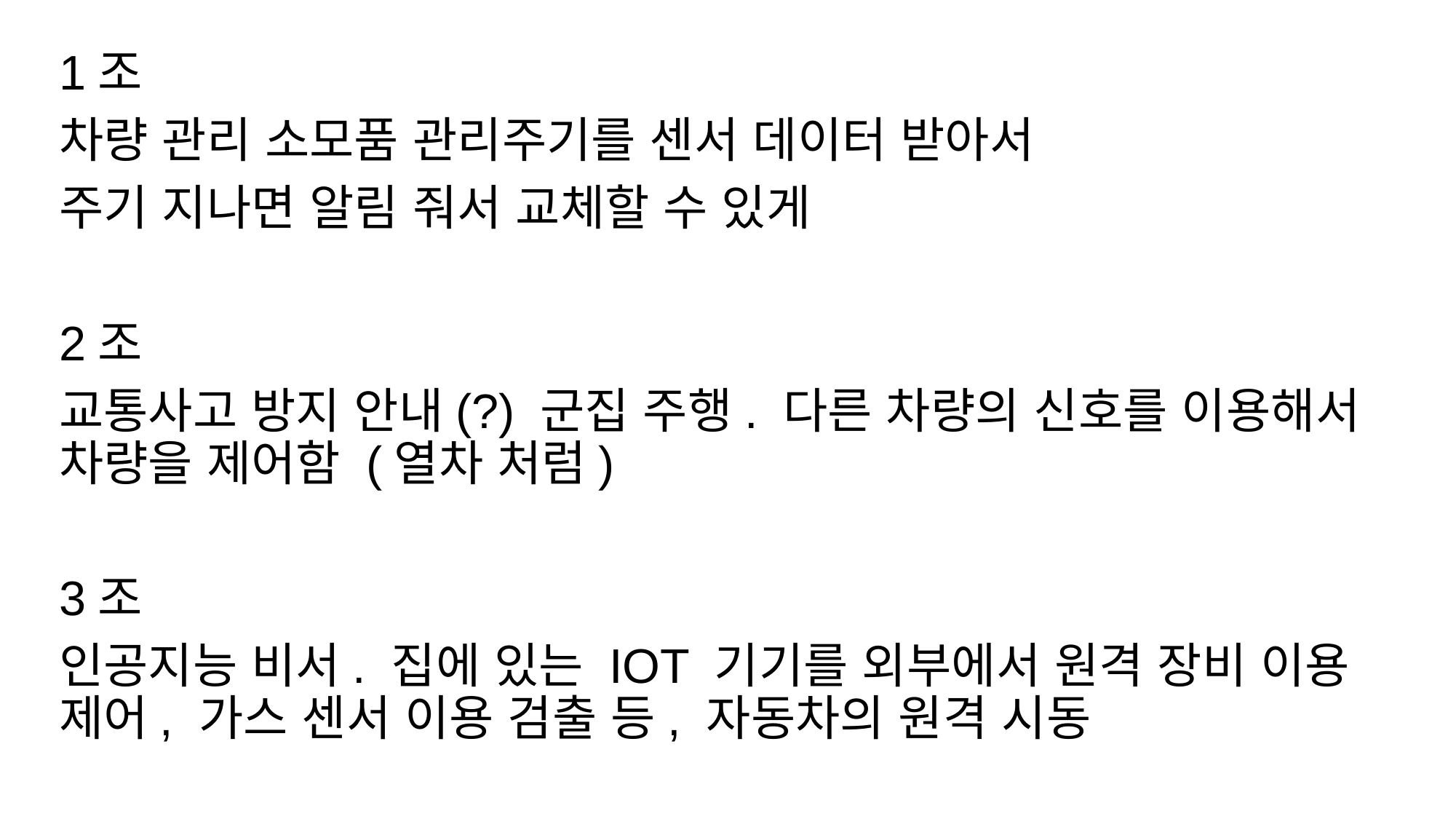

1조
차량 관리 소모품 관리주기를 센서 데이터 받아서
주기 지나면 알림 줘서 교체할 수 있게

2조
교통사고 방지 안내(?) 군집 주행. 다른 차량의 신호를 이용해서 차량을 제어함 (열차 처럼)

3조
인공지능 비서. 집에 있는 IOT 기기를 외부에서 원격 장비 이용 제어, 가스 센서 이용 검출 등, 자동차의 원격 시동